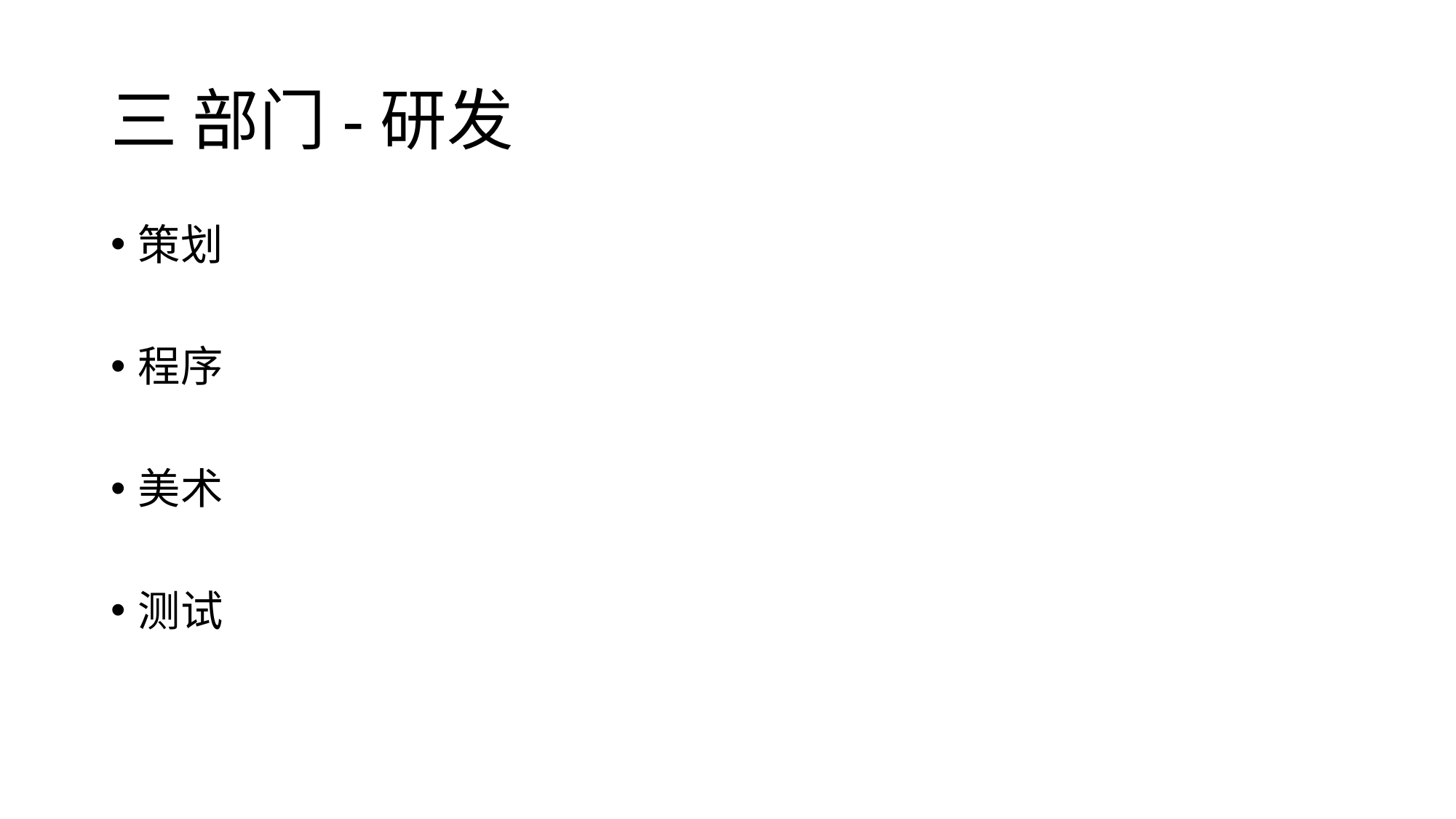

# 三 部门-研发
策划

程序

美术

测试